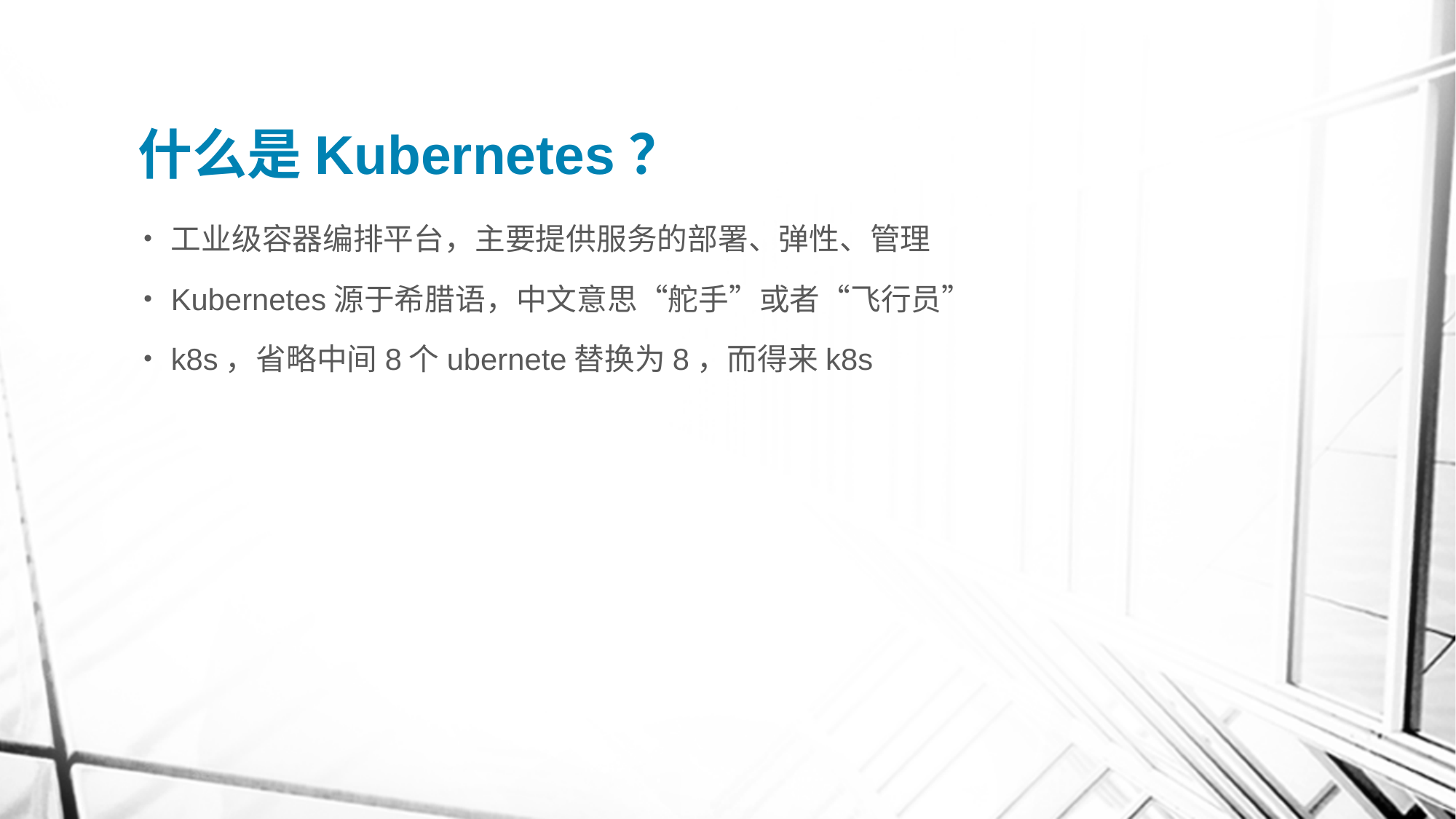

# 什么是Kubernetes？
工业级容器编排平台，主要提供服务的部署、弹性、管理
Kubernetes源于希腊语，中文意思“舵手”或者“飞行员”
k8s，省略中间8个ubernete替换为8，而得来k8s